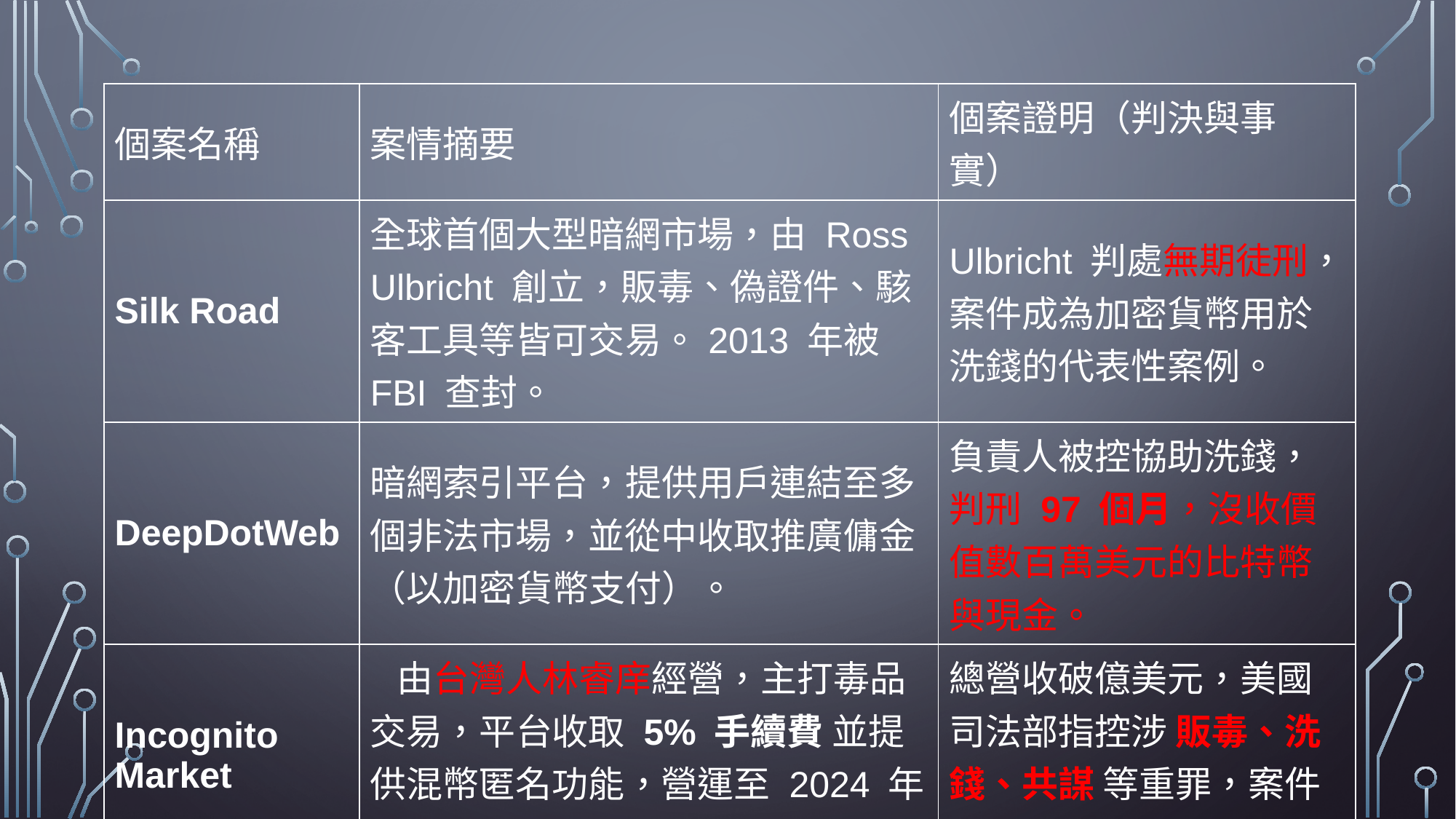

| 個案名稱 | 案情摘要 | 個案證明（判決與事實） |
| --- | --- | --- |
| Silk Road | 全球首個大型暗網市場，由 Ross Ulbricht 創立，販毒、偽證件、駭客工具等皆可交易。2013 年被 FBI 查封。 | Ulbricht 判處無期徒刑，案件成為加密貨幣用於洗錢的代表性案例。 |
| DeepDotWeb | 暗網索引平台，提供用戶連結至多個非法市場，並從中收取推廣傭金（以加密貨幣支付）。 | 負責人被控協助洗錢，判刑 97 個月，沒收價值數百萬美元的比特幣與現金。 |
| Incognito Market | 由台灣人林睿庠經營，主打毒品交易，平台收取 5% 手續費 並提供混幣匿名功能，營運至 2024 年被瓦解。 | 總營收破億美元，美國司法部指控涉 販毒、洗錢、共謀 等重罪，案件尚在國際司法進程中。 |